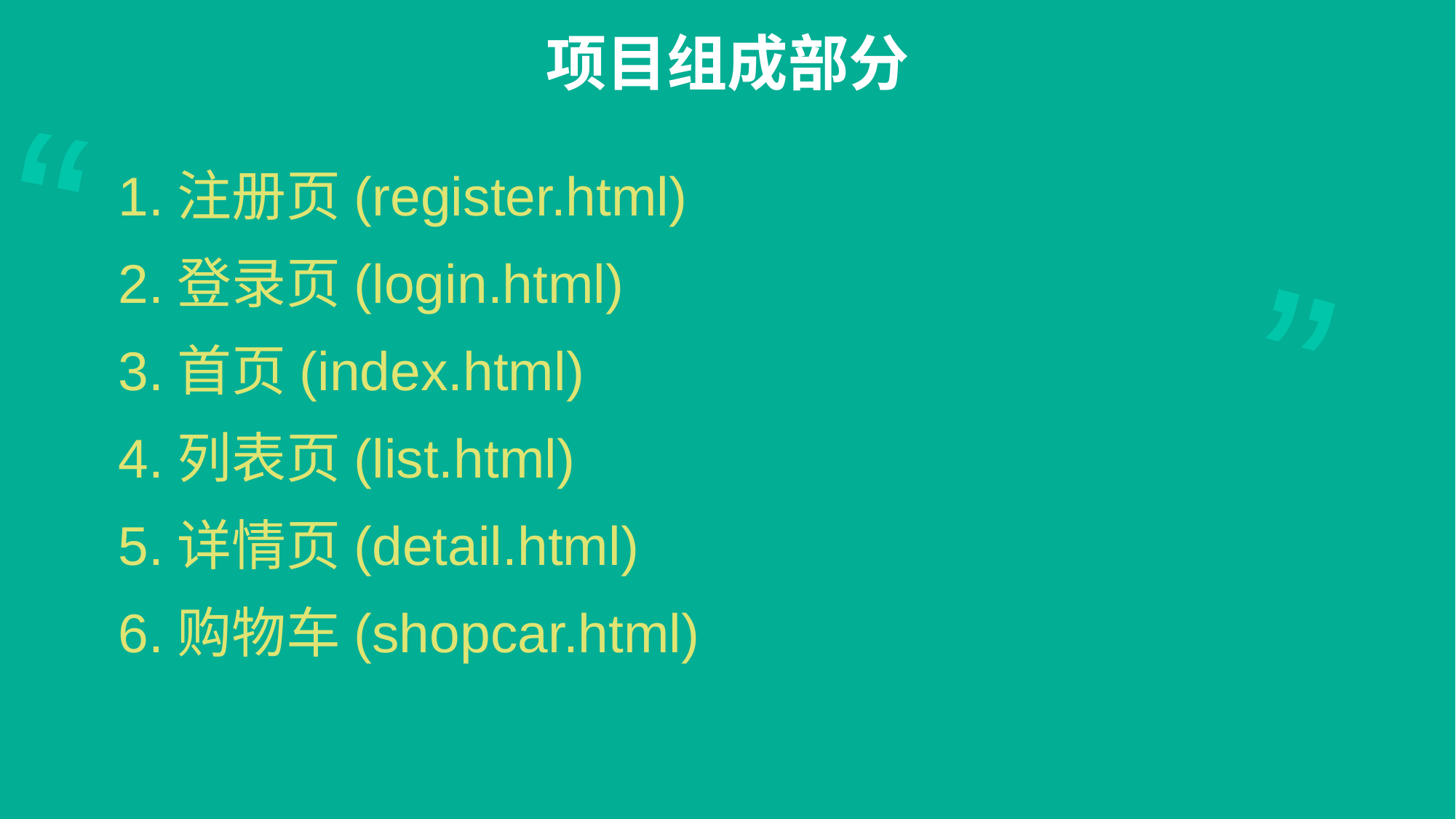

# 项目组成部分
1.注册页(register.html)
2.登录页(login.html)
3.首页(index.html)
4.列表页(list.html)
5.详情页(detail.html)
6.购物车(shopcar.html)